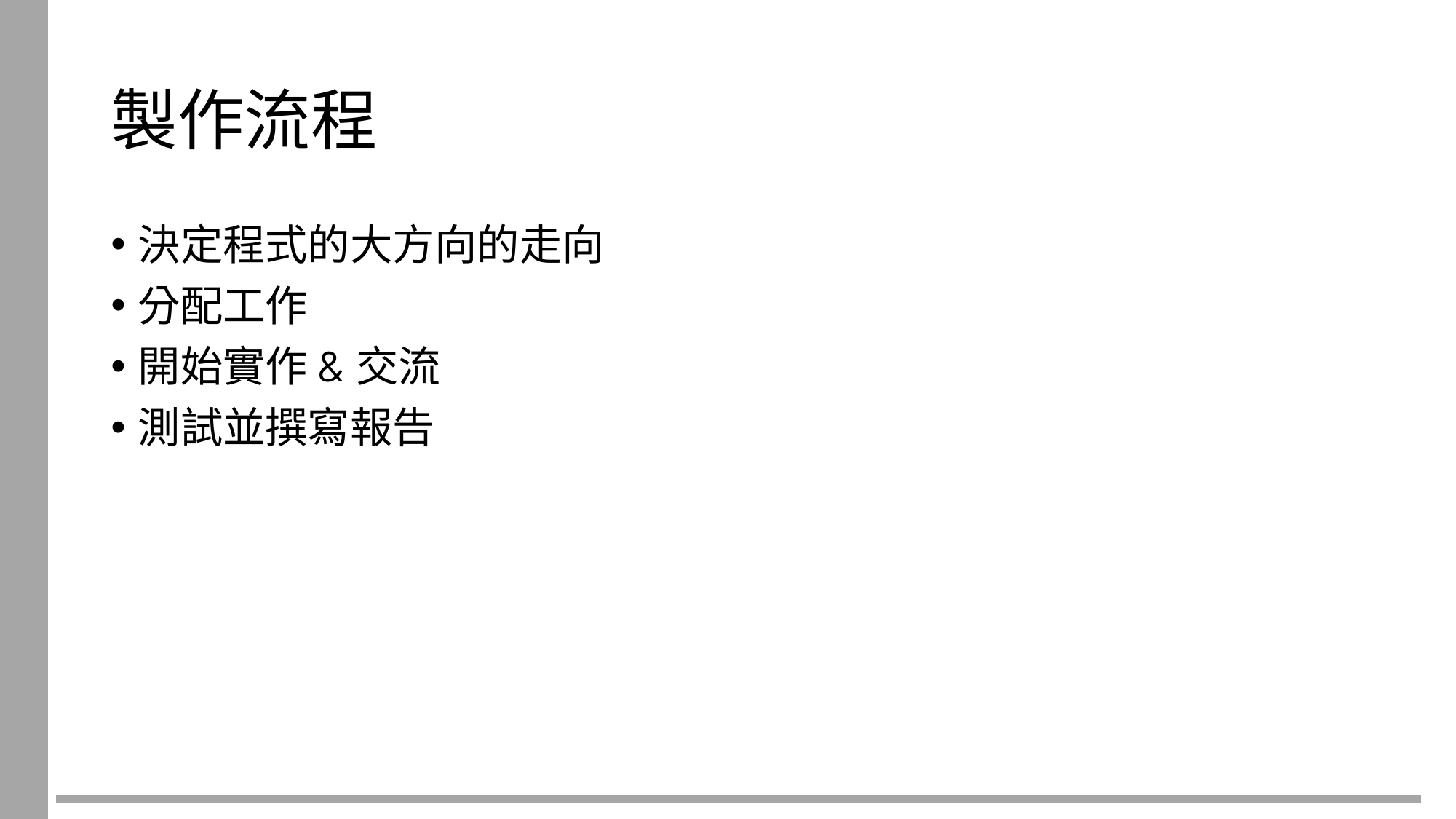

# 製作流程
決定程式的大方向的走向
分配工作
開始實作&交流
測試並撰寫報告